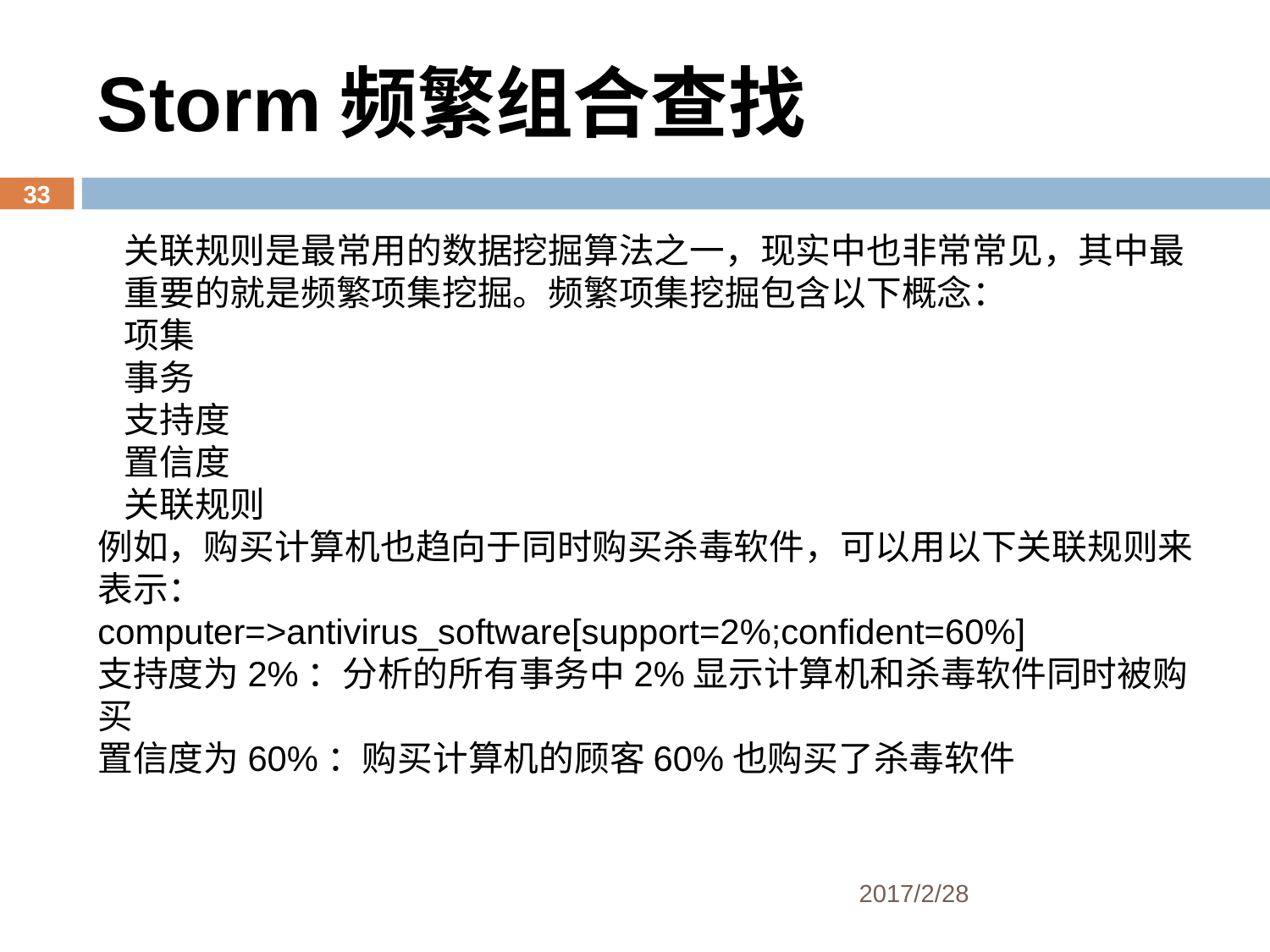

Storm频繁组合查找
关联规则是最常用的数据挖掘算法之一，现实中也非常常见，其中最重要的就是频繁项集挖掘。频繁项集挖掘包含以下概念：
项集
事务
支持度
置信度
关联规则
例如，购买计算机也趋向于同时购买杀毒软件，可以用以下关联规则来表示：
computer=>antivirus_software[support=2%;confident=60%]
支持度为2%：分析的所有事务中2%显示计算机和杀毒软件同时被购买
置信度为60%：购买计算机的顾客60%也购买了杀毒软件

33
2017/2/28